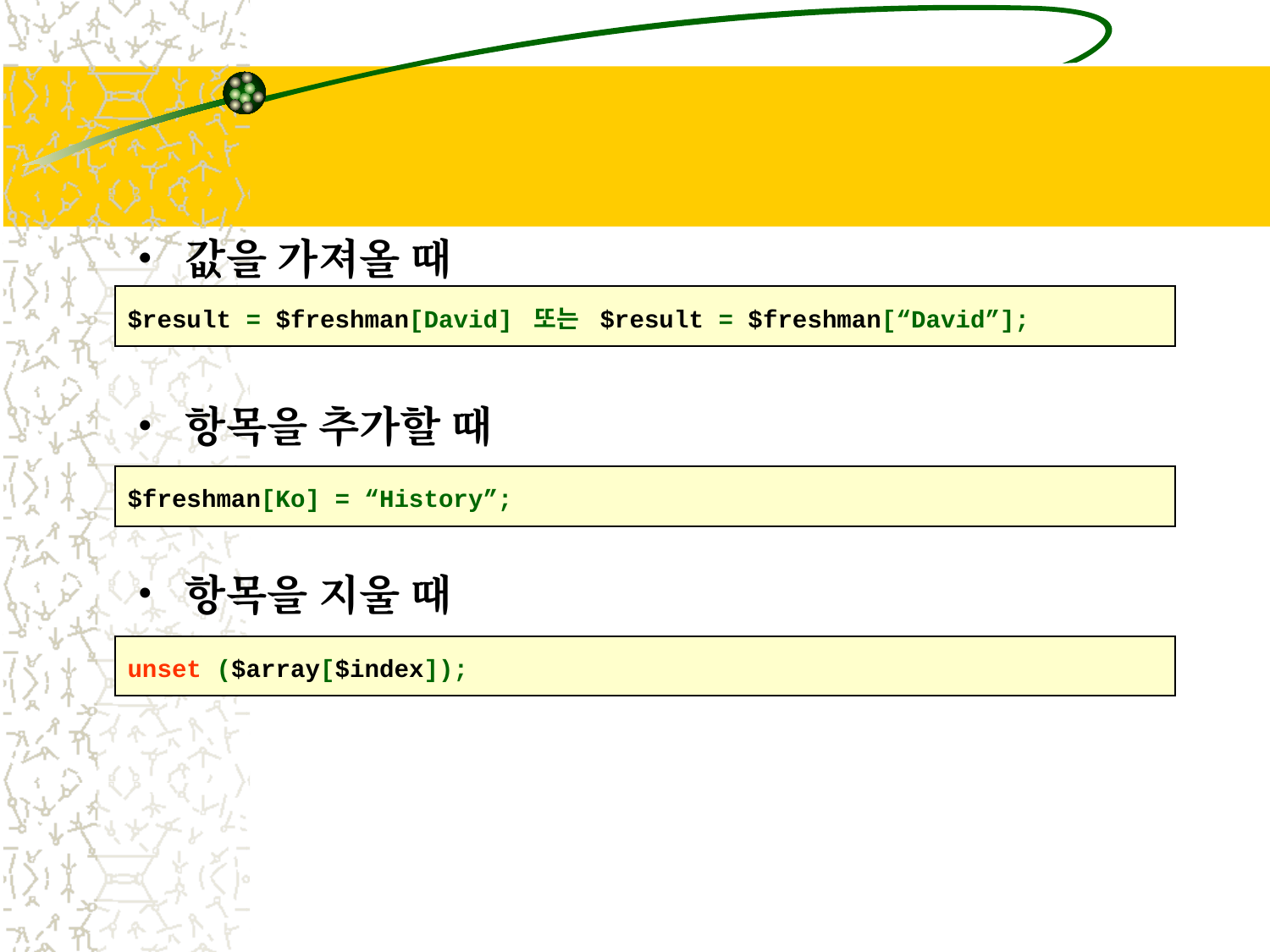

#
값을 가져올 때

항목을 추가할 때

항목을 지울 때
$result = $freshman[David] 또는 $result = $freshman[“David”];
$freshman[Ko] = “History”;
unset ($array[$index]);